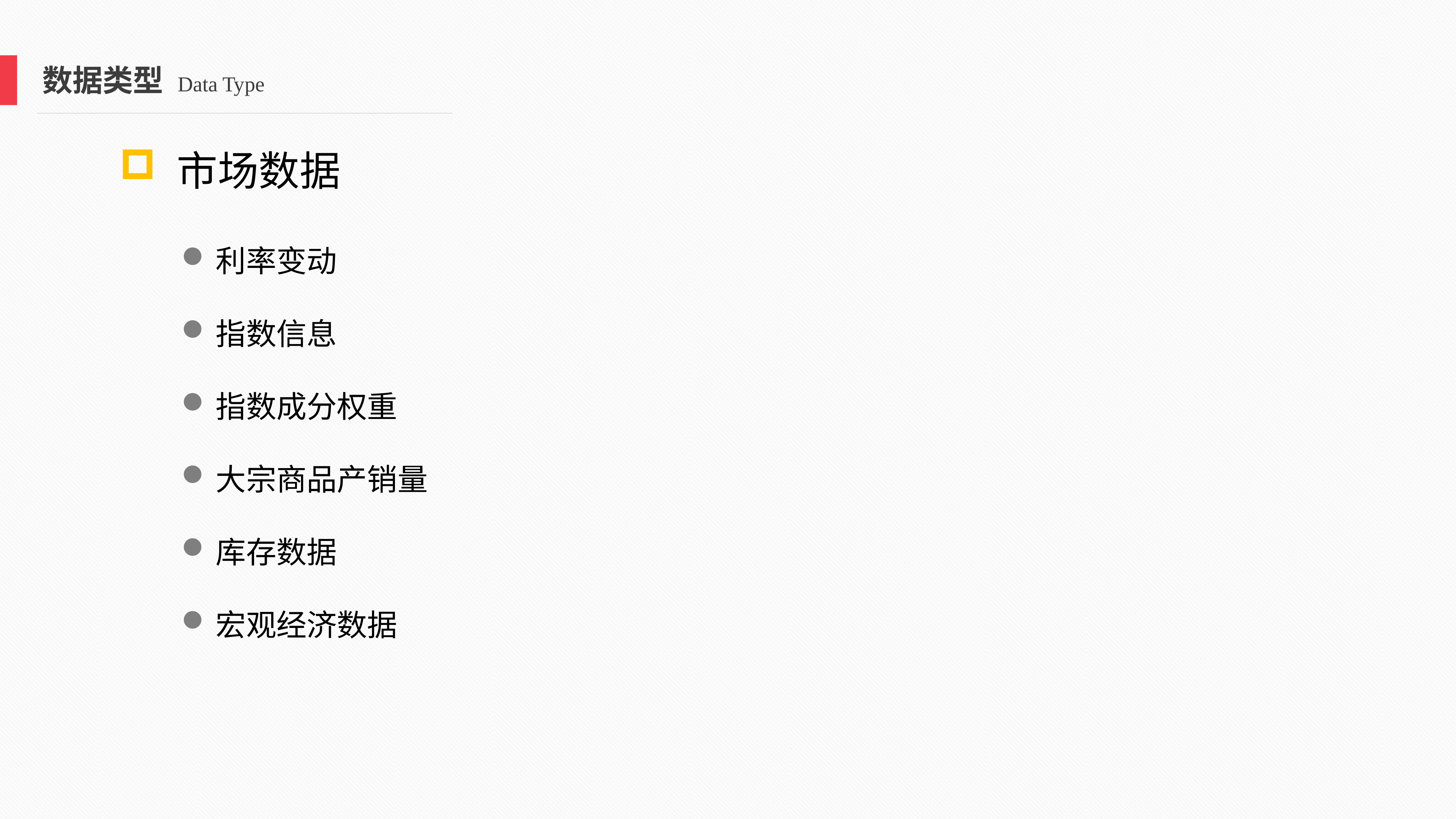

数据类型 Data Type
 市场数据
利率变动

指数信息

指数成分权重

大宗商品产销量

库存数据

宏观经济数据